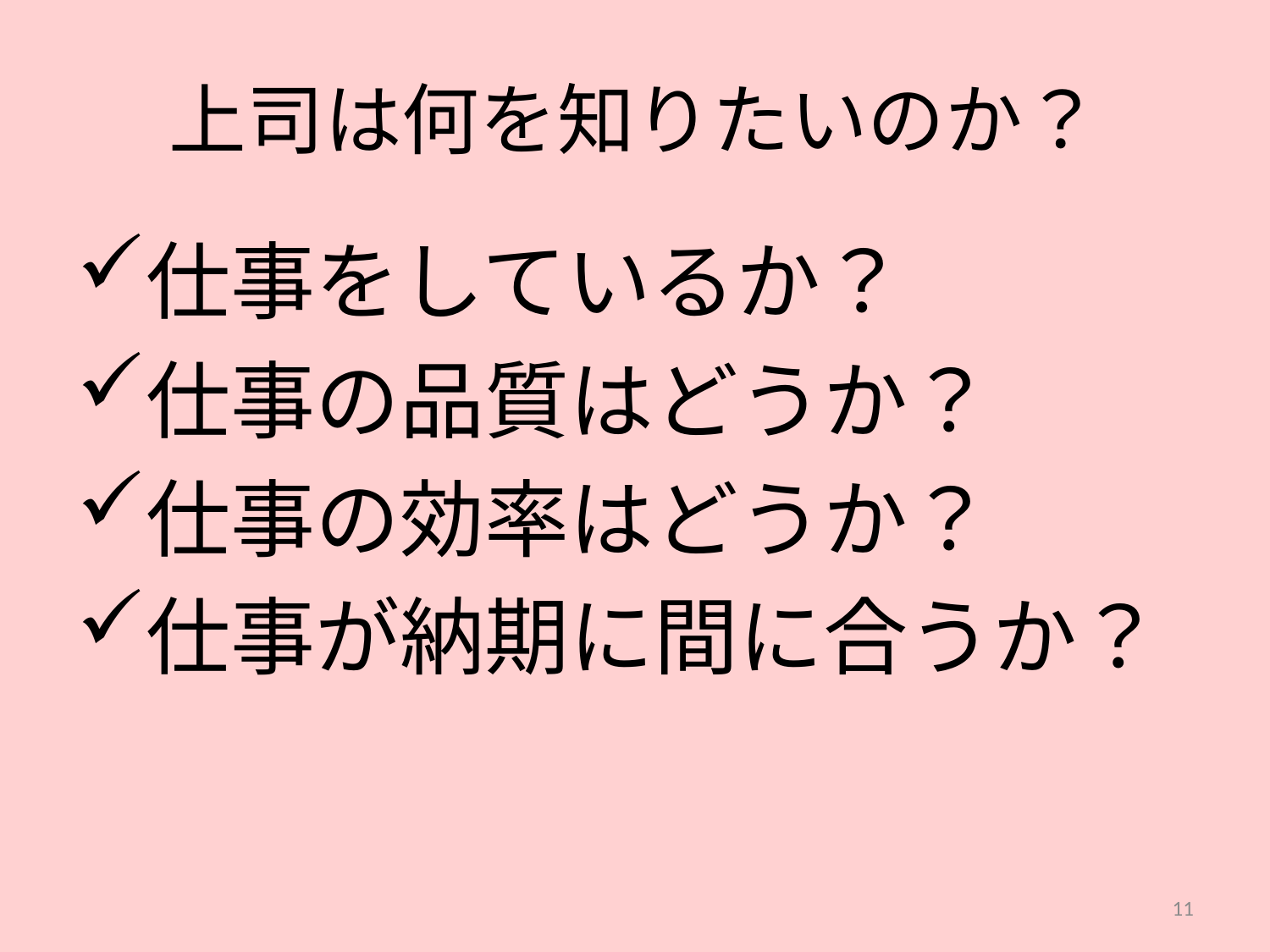

# 上司は何を知りたいのか？
仕事をしているか？
仕事の品質はどうか？
仕事の効率はどうか？
仕事が納期に間に合うか？
11